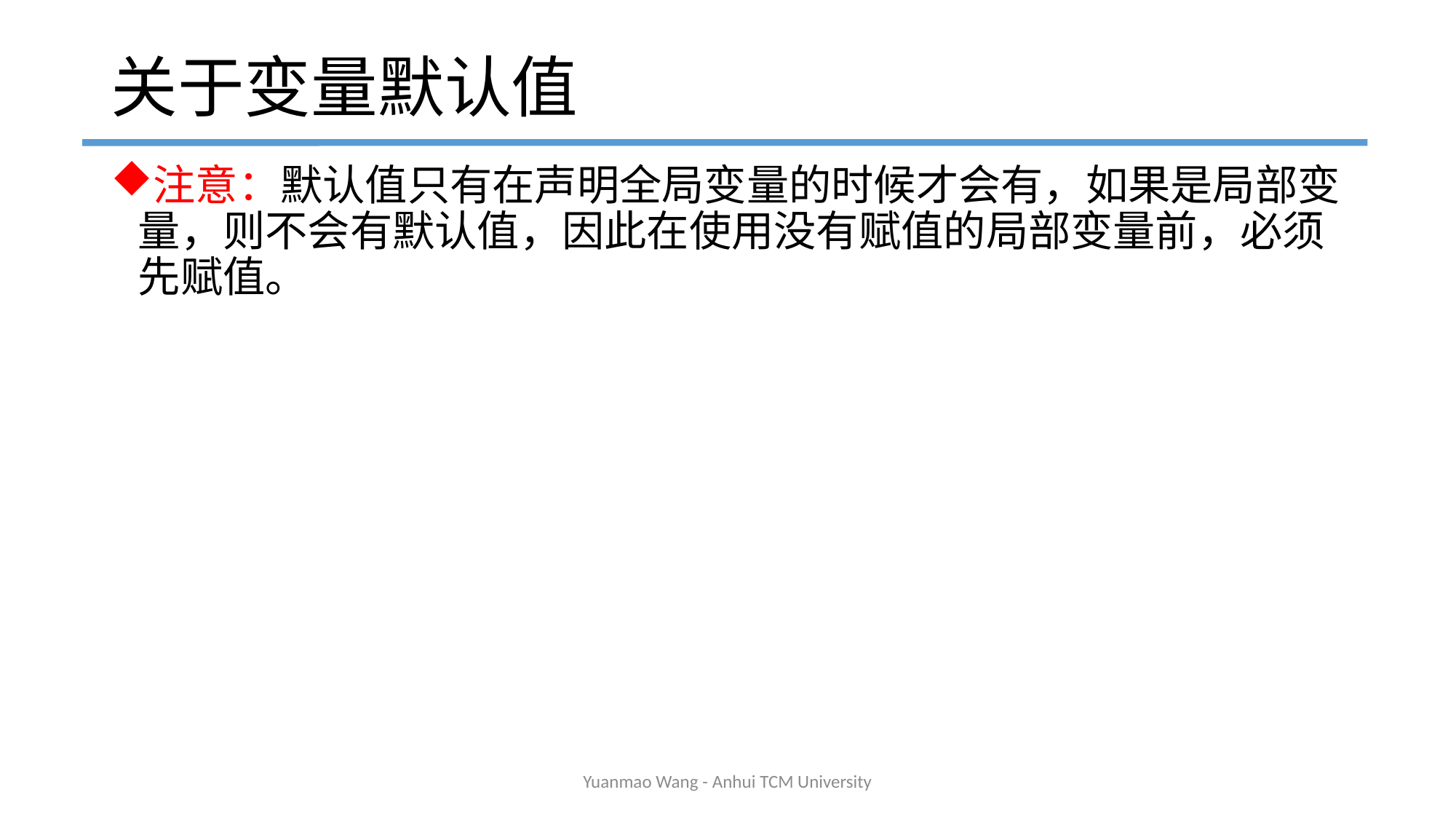

# 关于变量默认值
注意：默认值只有在声明全局变量的时候才会有，如果是局部变量，则不会有默认值，因此在使用没有赋值的局部变量前，必须先赋值。
Yuanmao Wang - Anhui TCM University